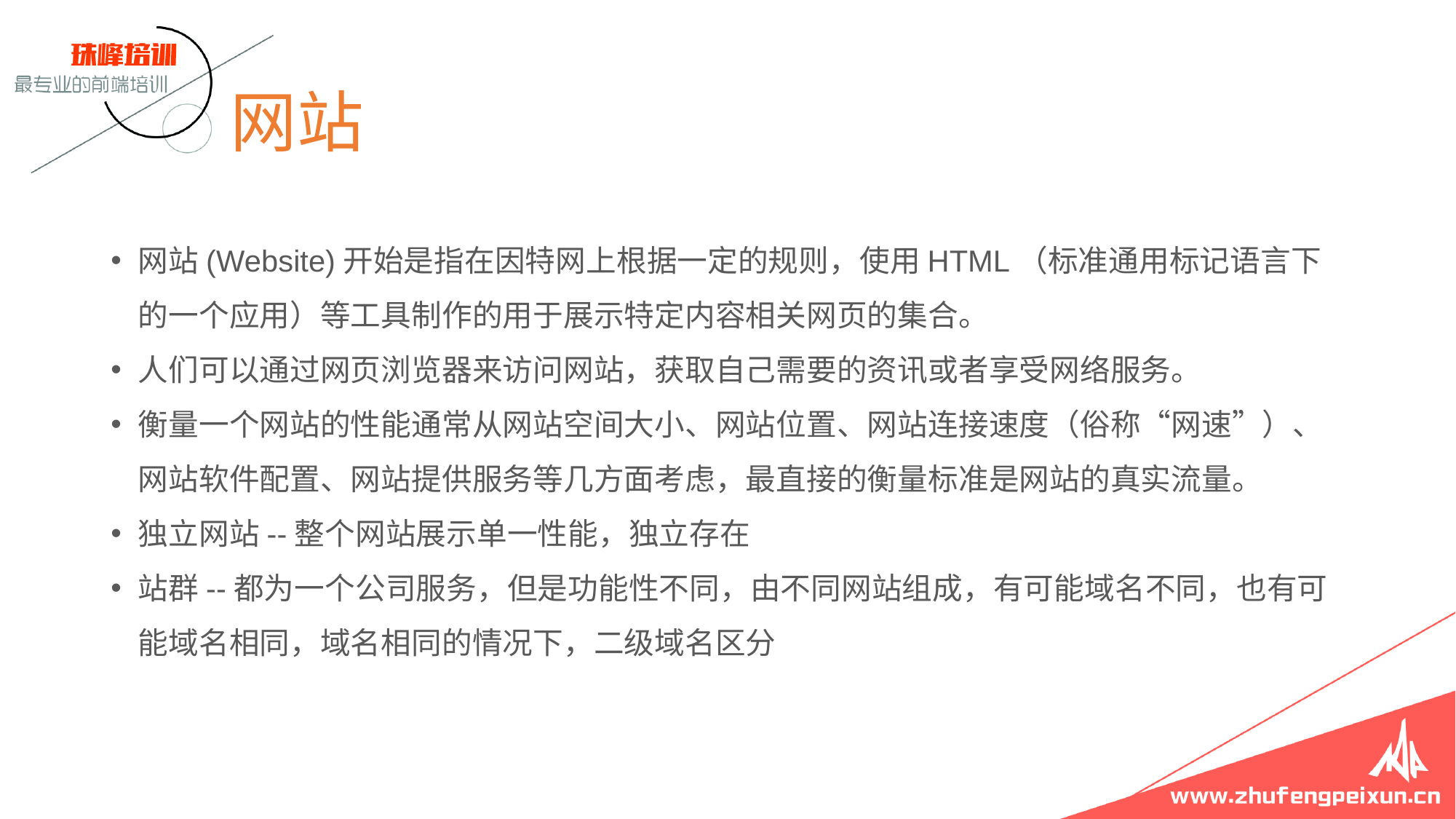

# 网站
网站(Website)开始是指在因特网上根据一定的规则，使用HTML（标准通用标记语言下的一个应用）等工具制作的用于展示特定内容相关网页的集合。
人们可以通过网页浏览器来访问网站，获取自己需要的资讯或者享受网络服务。
衡量一个网站的性能通常从网站空间大小、网站位置、网站连接速度（俗称“网速”）、网站软件配置、网站提供服务等几方面考虑，最直接的衡量标准是网站的真实流量。
独立网站--整个网站展示单一性能，独立存在
站群--都为一个公司服务，但是功能性不同，由不同网站组成，有可能域名不同，也有可能域名相同，域名相同的情况下，二级域名区分